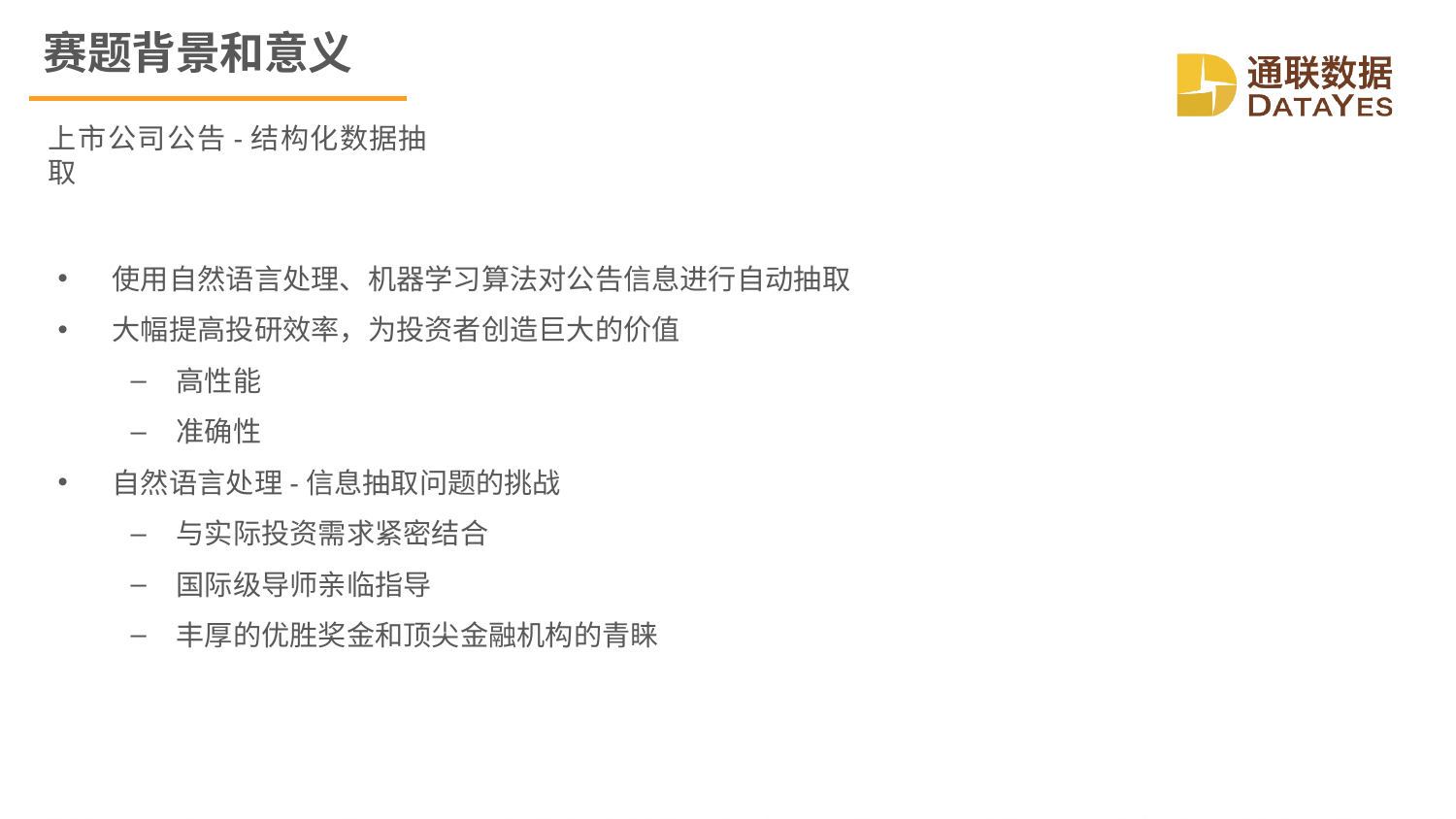

# 赛题背景和意义

上市公司公告-结构化数据抽取
使用自然语言处理、机器学习算法对公告信息进行自动抽取
大幅提高投研效率，为投资者创造巨大的价值
高性能
准确性
自然语言处理-信息抽取问题的挑战
与实际投资需求紧密结合
国际级导师亲临指导
丰厚的优胜奖金和顶尖金融机构的青睐

Copyright © 2017 DataYes. All rights reserved	● 保密文件，请勿外泄